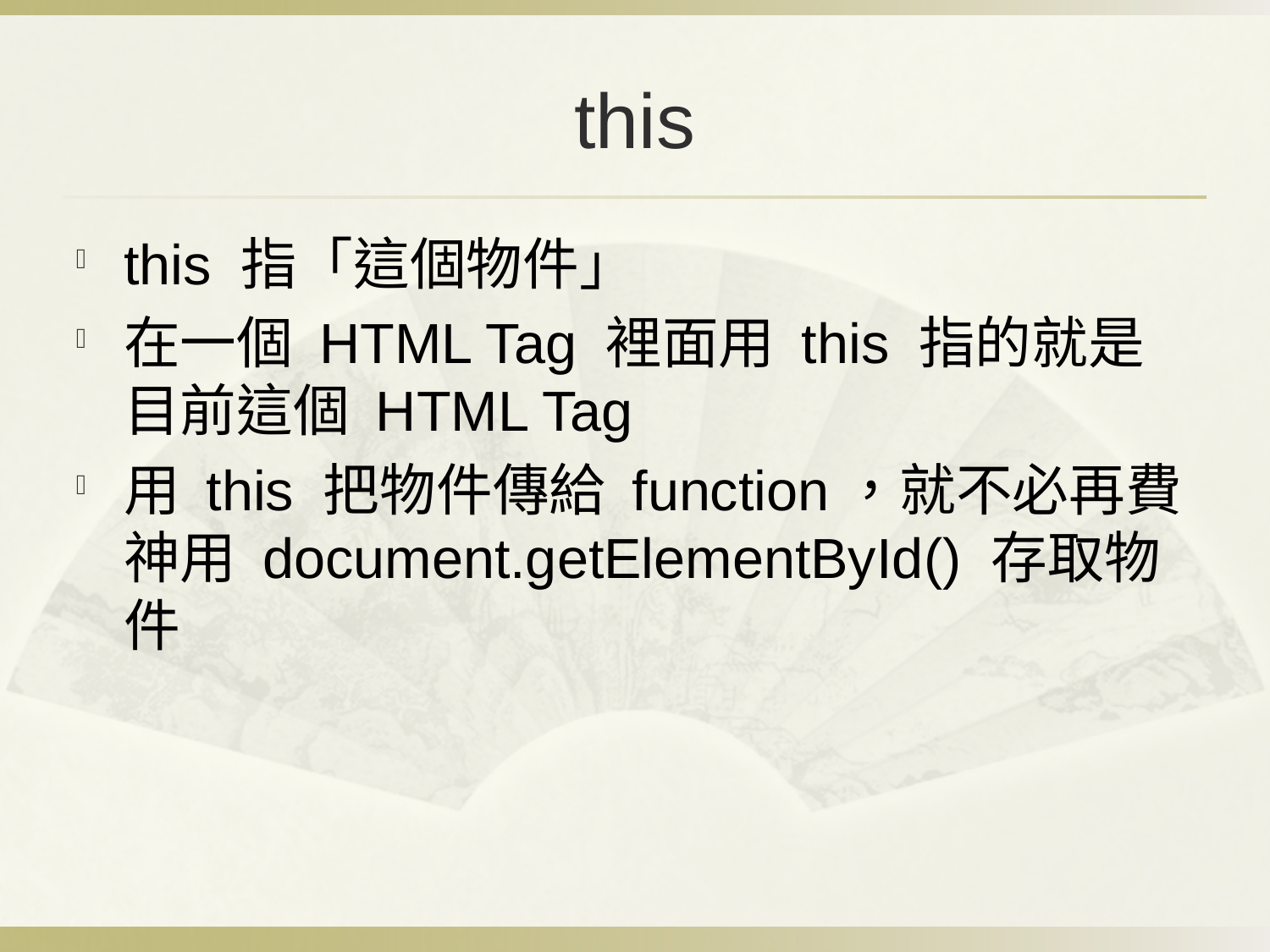

# this
this 指「這個物件」
在一個 HTML Tag 裡面用 this 指的就是目前這個 HTML Tag
用 this 把物件傳給 function，就不必再費神用 document.getElementById() 存取物件